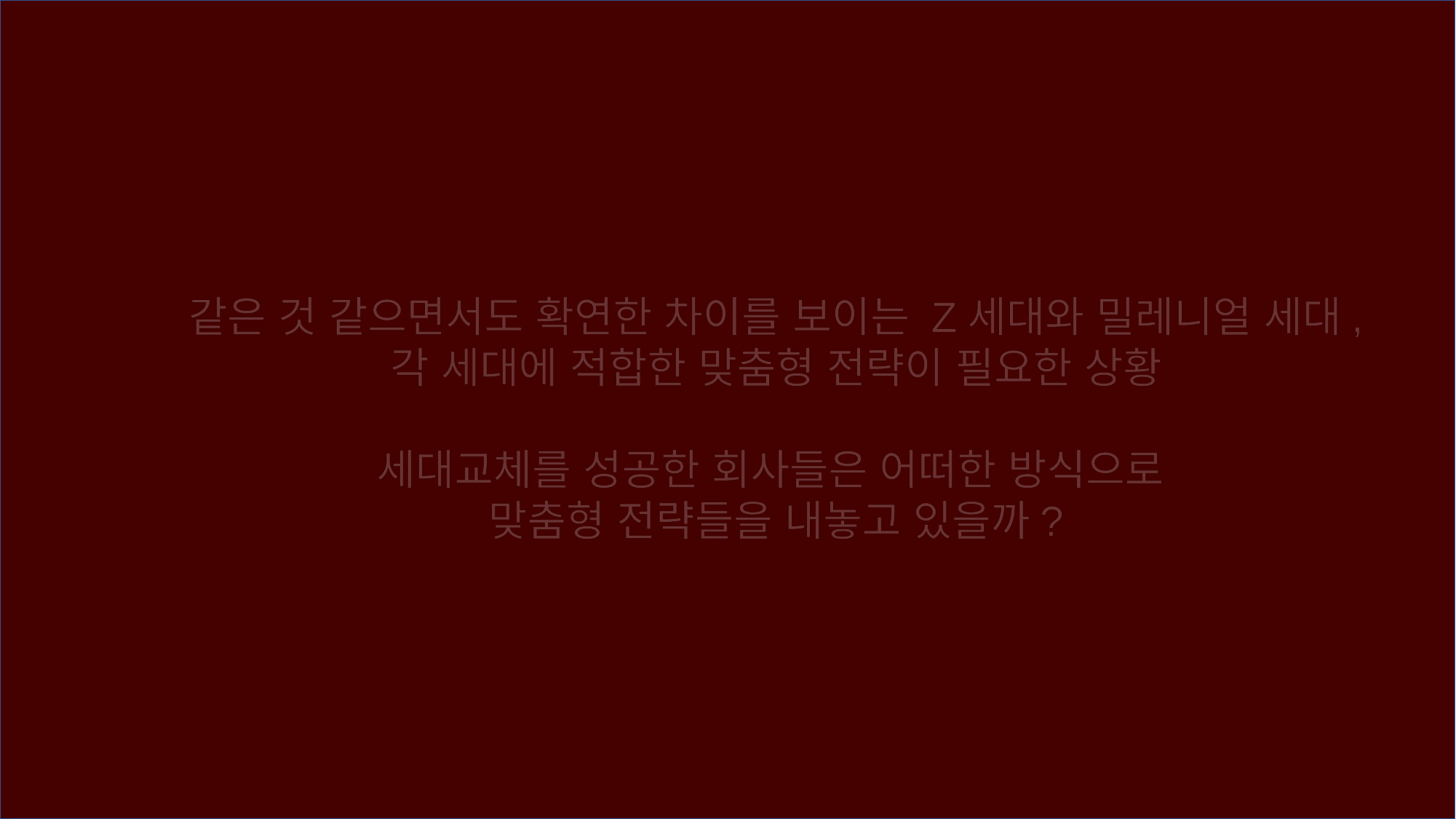

같은 것 같으면서도 확연한 차이를 보이는 Z세대와 밀레니얼 세대,
각 세대에 적합한 맞춤형 전략이 필요한 상황

세대교체를 성공한 회사들은 어떠한 방식으로
맞춤형 전략들을 내놓고 있을까?